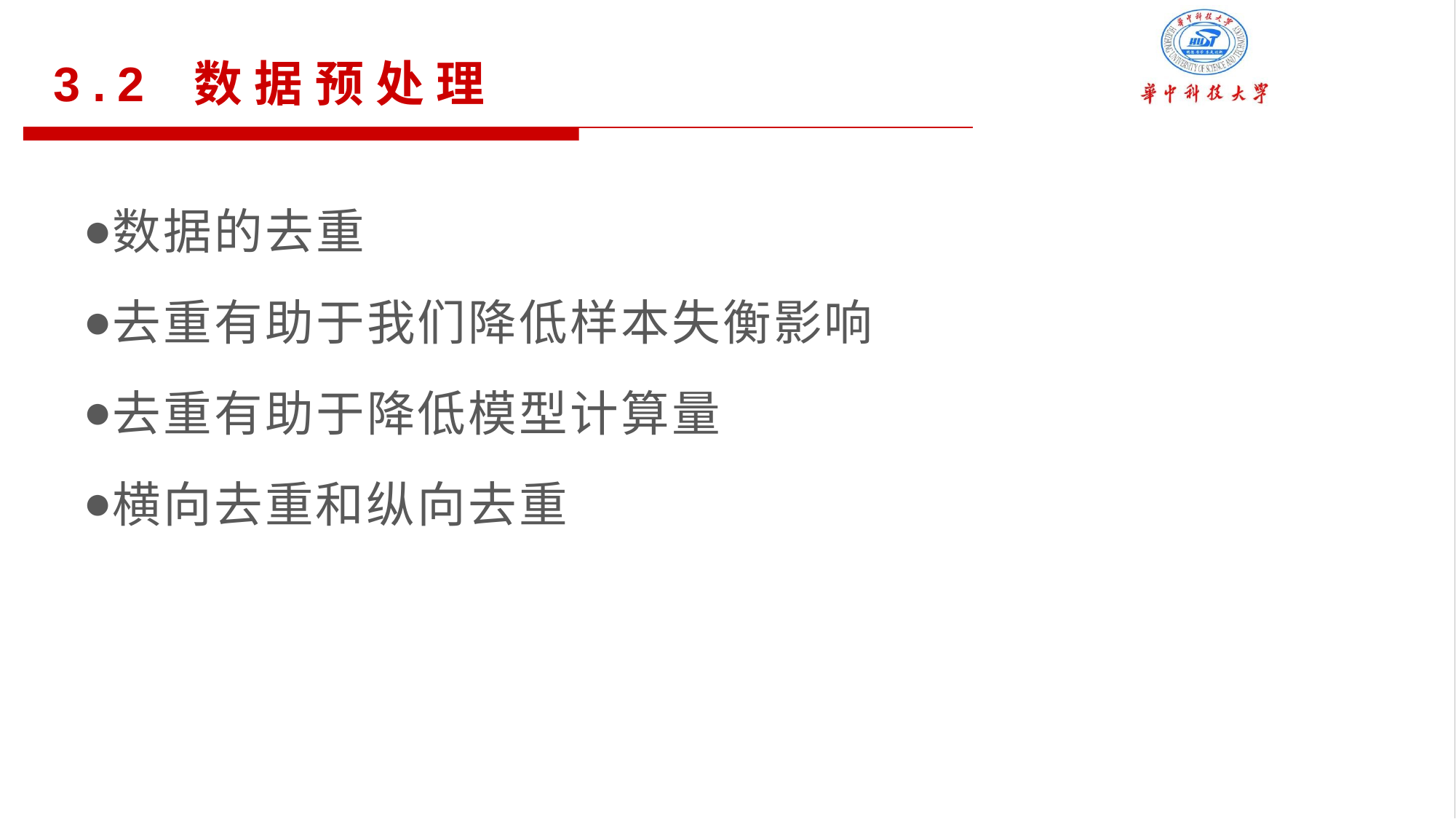

3.2 数据预处理

数据的去重
去重有助于我们降低样本失衡影响
去重有助于降低模型计算量
横向去重和纵向去重